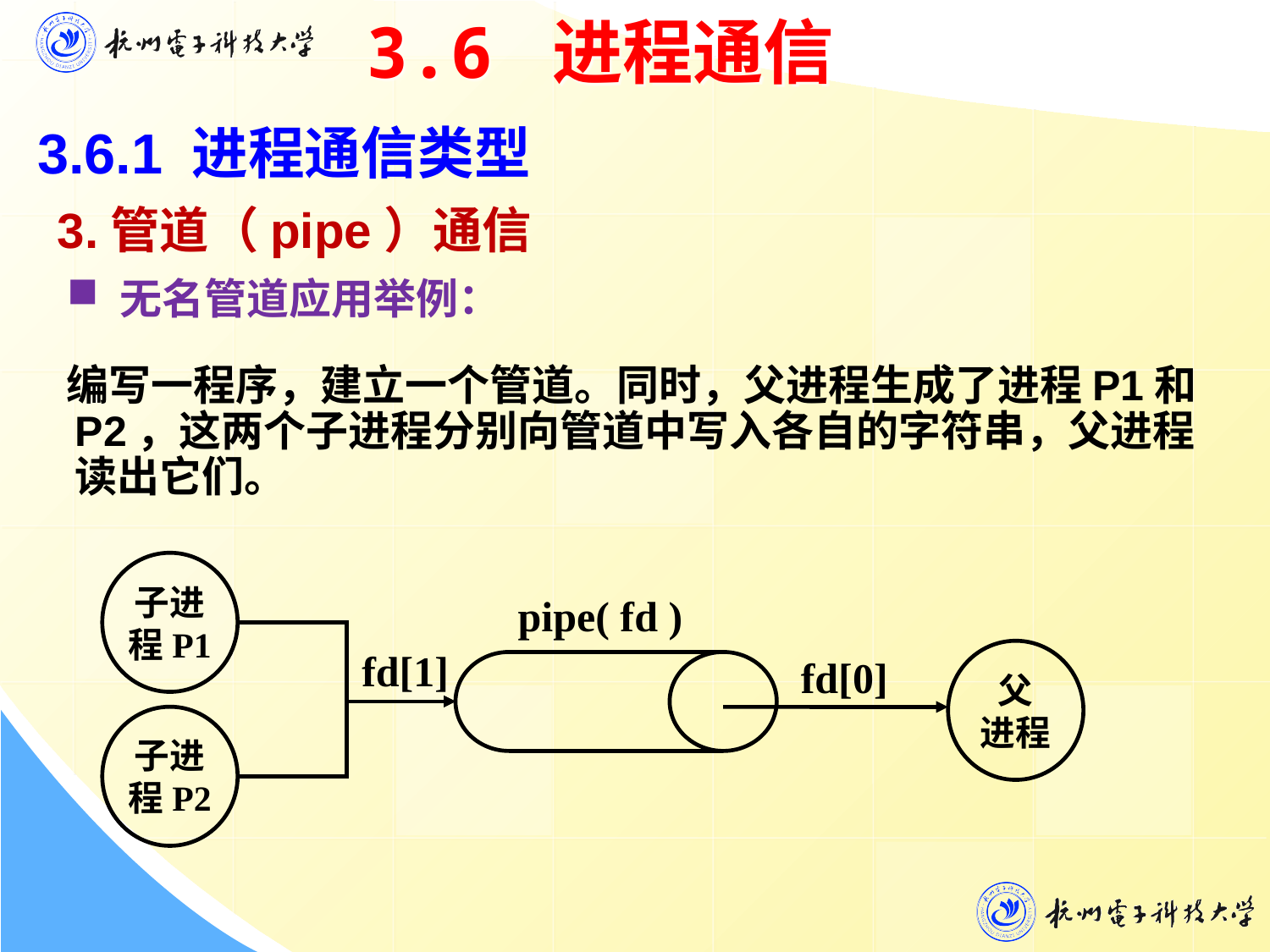

3.6 进程通信
3.6.1 进程通信类型
3.管道（pipe）通信
 无名管道应用举例：
   编写一程序，建立一个管道。同时，父进程生成了进程P1和P2，这两个子进程分别向管道中写入各自的字符串，父进程读出它们。
子进
程P1
pipe( fd )
fd[1]
父
进程
fd[0]

子进
程P2